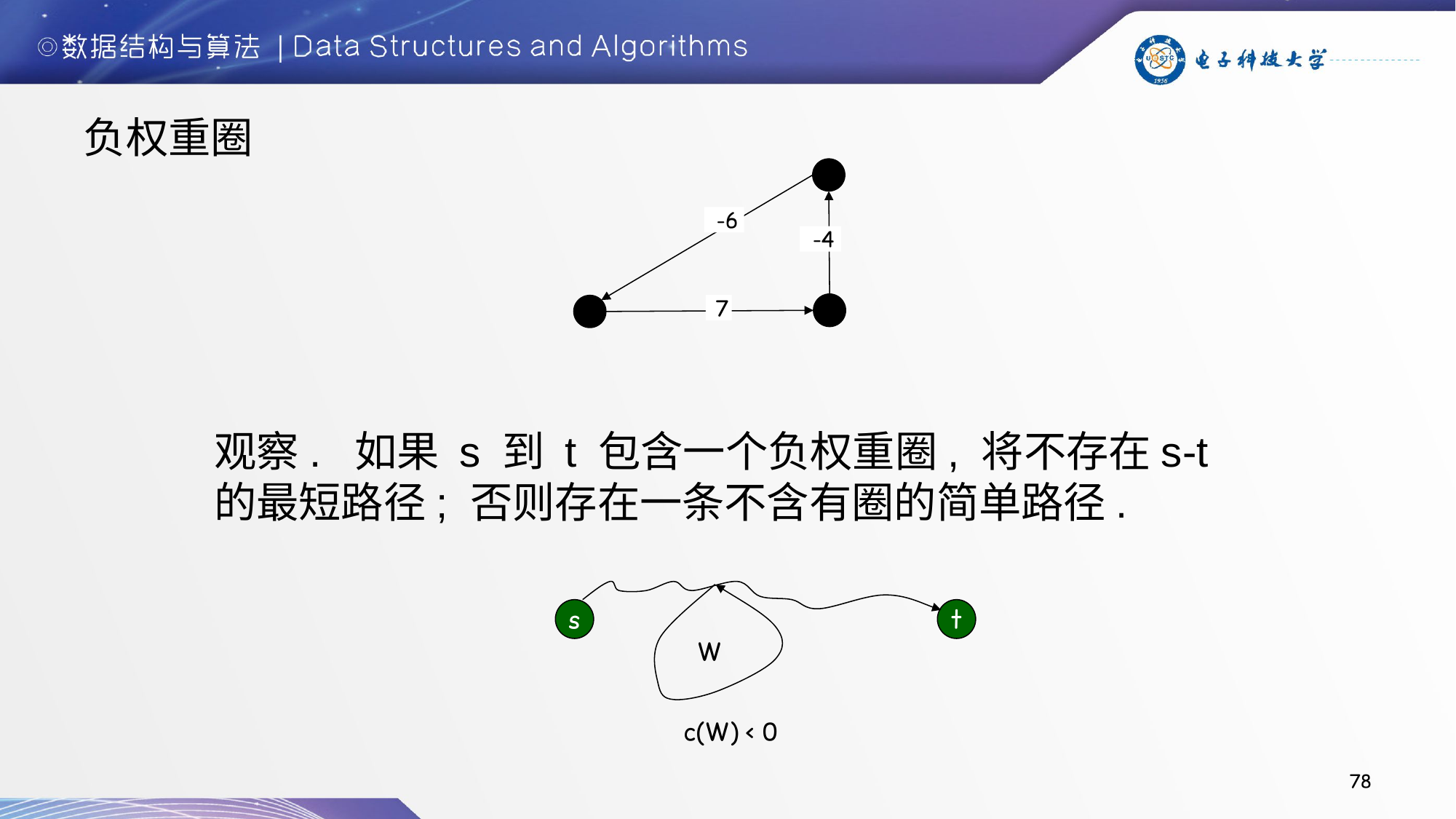

# 负权重圈

观察.  如果 s 到 t 包含一个负权重圈, 将不存在s-t 的最短路径; 否则存在一条不含有圈的简单路径.

 -6
 -4

 7

s
t
W
c(W) < 0
78